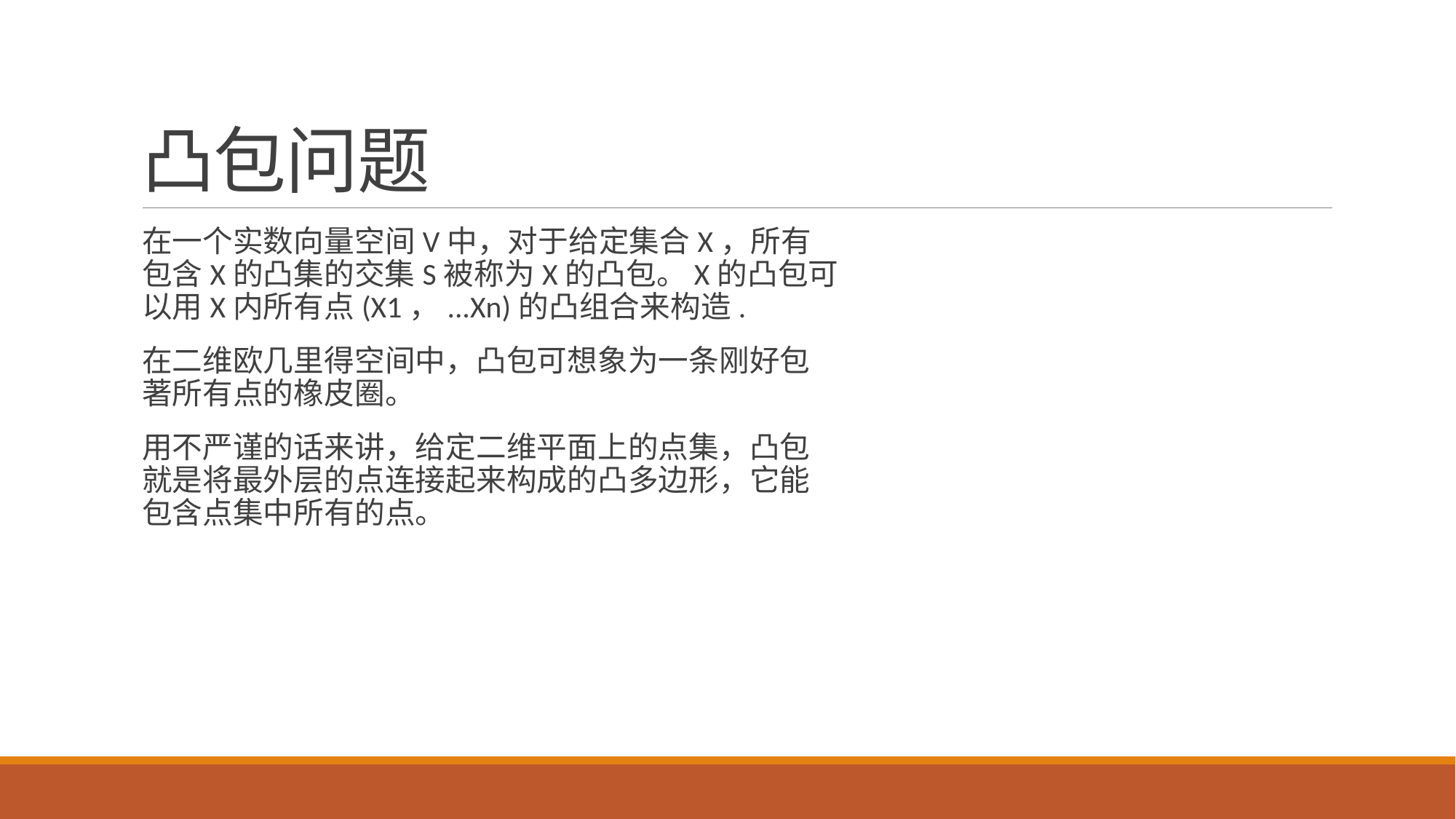

# 凸包问题
在一个实数向量空间V中，对于给定集合X，所有包含X的凸集的交集S被称为X的凸包。X的凸包可以用X内所有点(X1，...Xn)的凸组合来构造.
在二维欧几里得空间中，凸包可想象为一条刚好包著所有点的橡皮圈。
用不严谨的话来讲，给定二维平面上的点集，凸包就是将最外层的点连接起来构成的凸多边形，它能包含点集中所有的点。